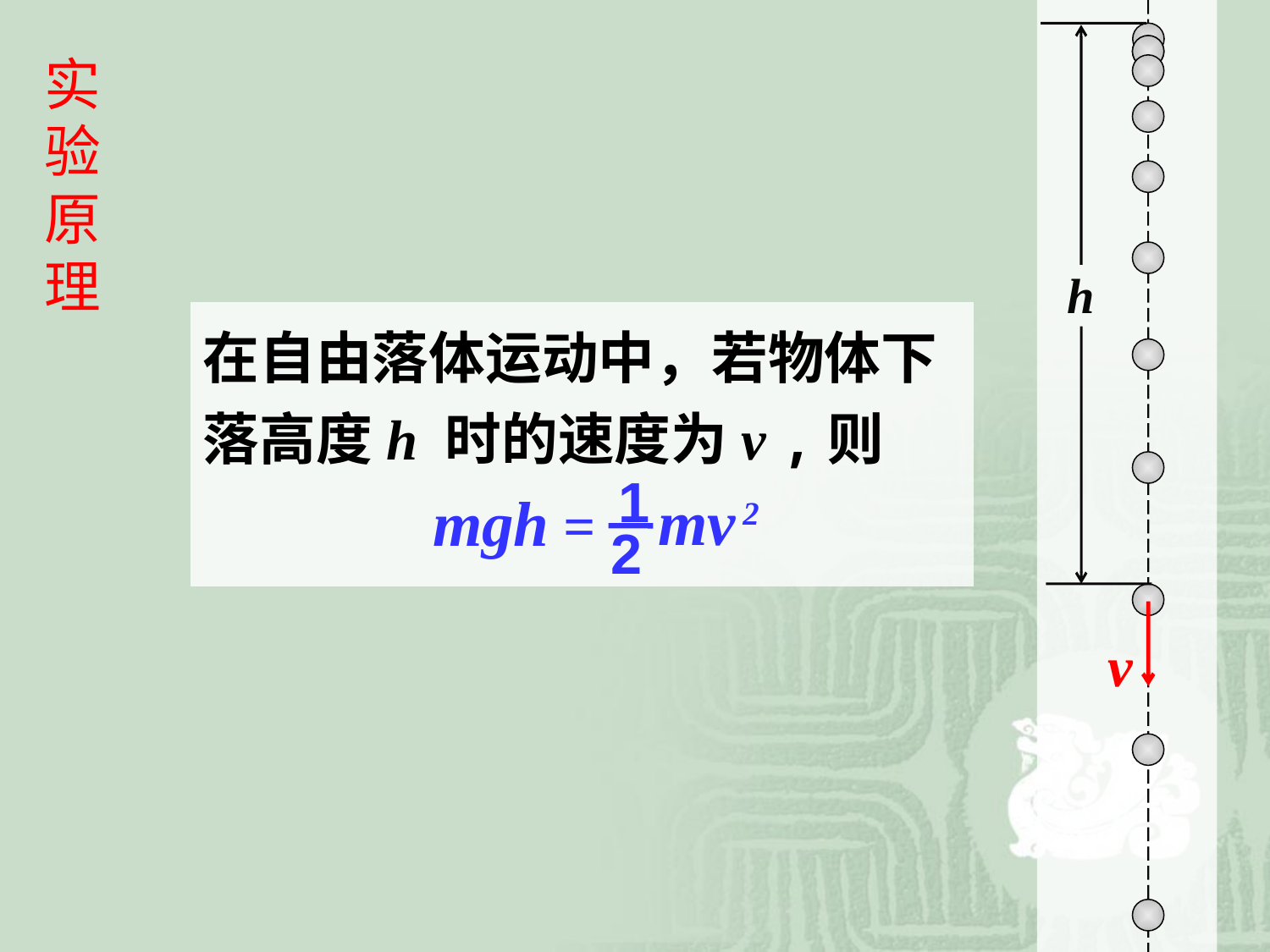

h

实验原理
在自由落体运动中，若物体下落高度h 时的速度为v ,则

1
mv 2
2

mgh =

v